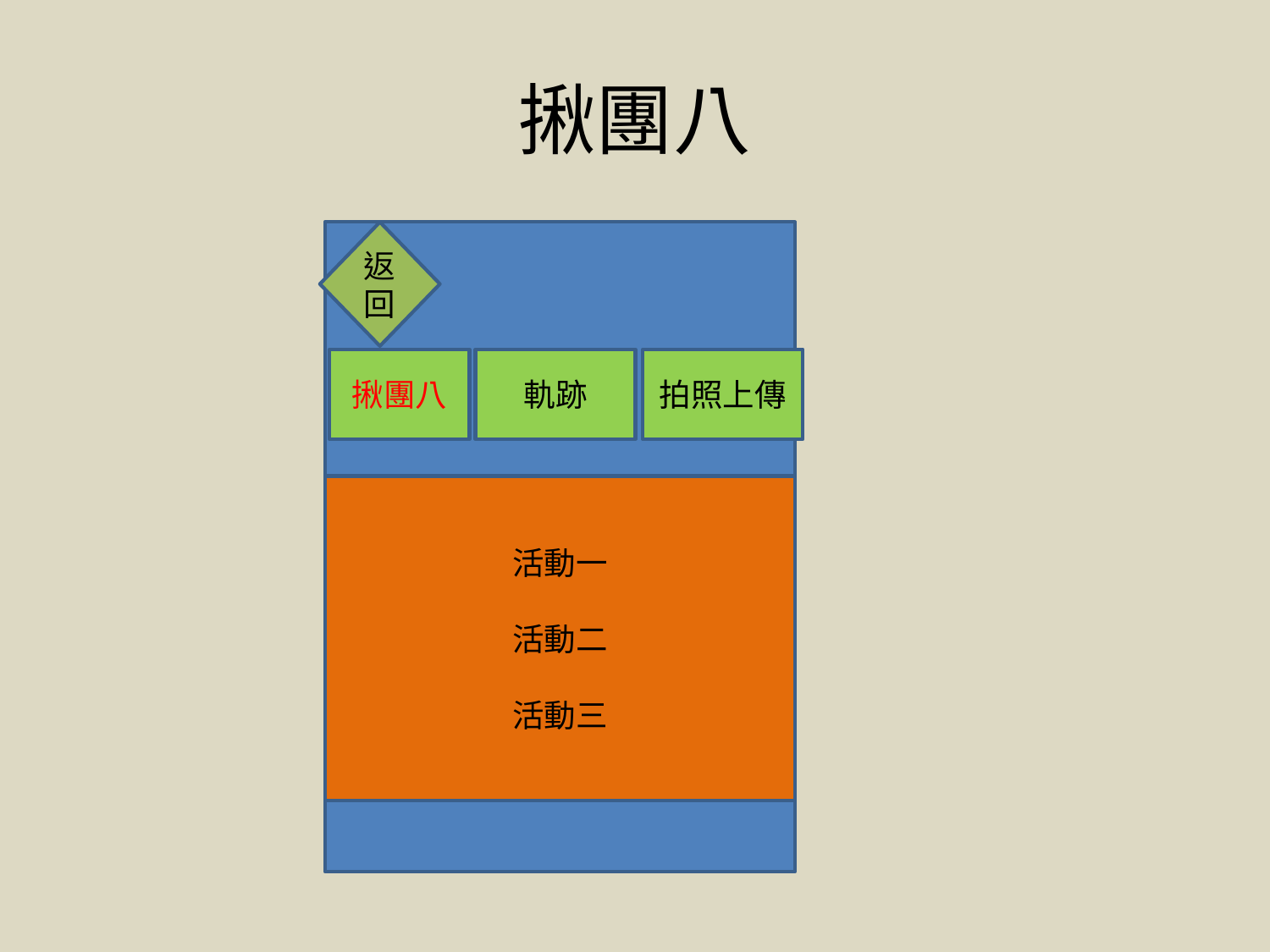

# 揪團八
返回

揪團八
軌跡
拍照上傳
活動一

活動二

活動三